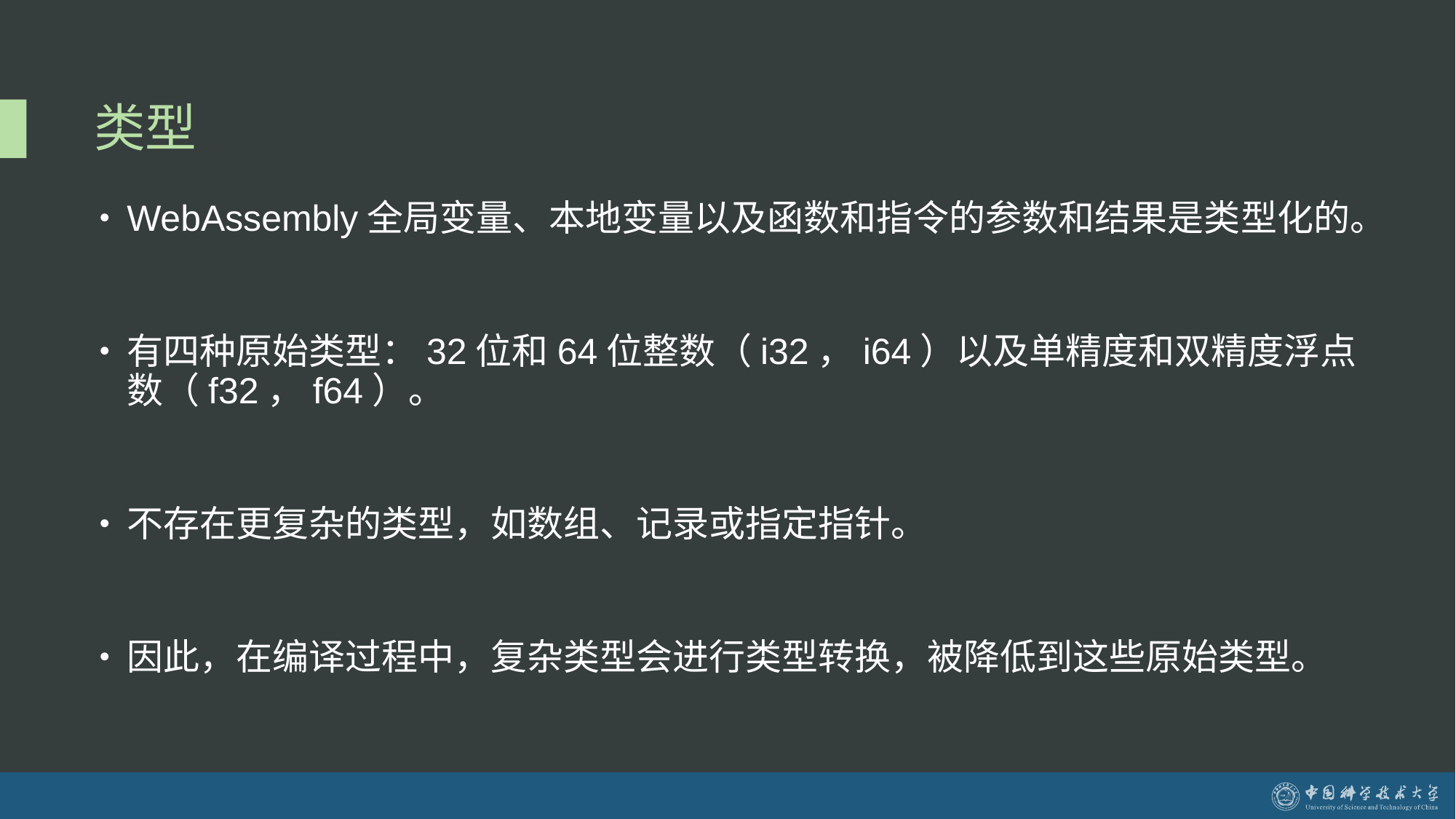

# 类型
WebAssembly全局变量、本地变量以及函数和指令的参数和结果是类型化的。

有四种原始类型：32位和64位整数（i32，i64）以及单精度和双精度浮点数（f32，f64）。

不存在更复杂的类型，如数组、记录或指定指针。

因此，在编译过程中，复杂类型会进行类型转换，被降低到这些原始类型。